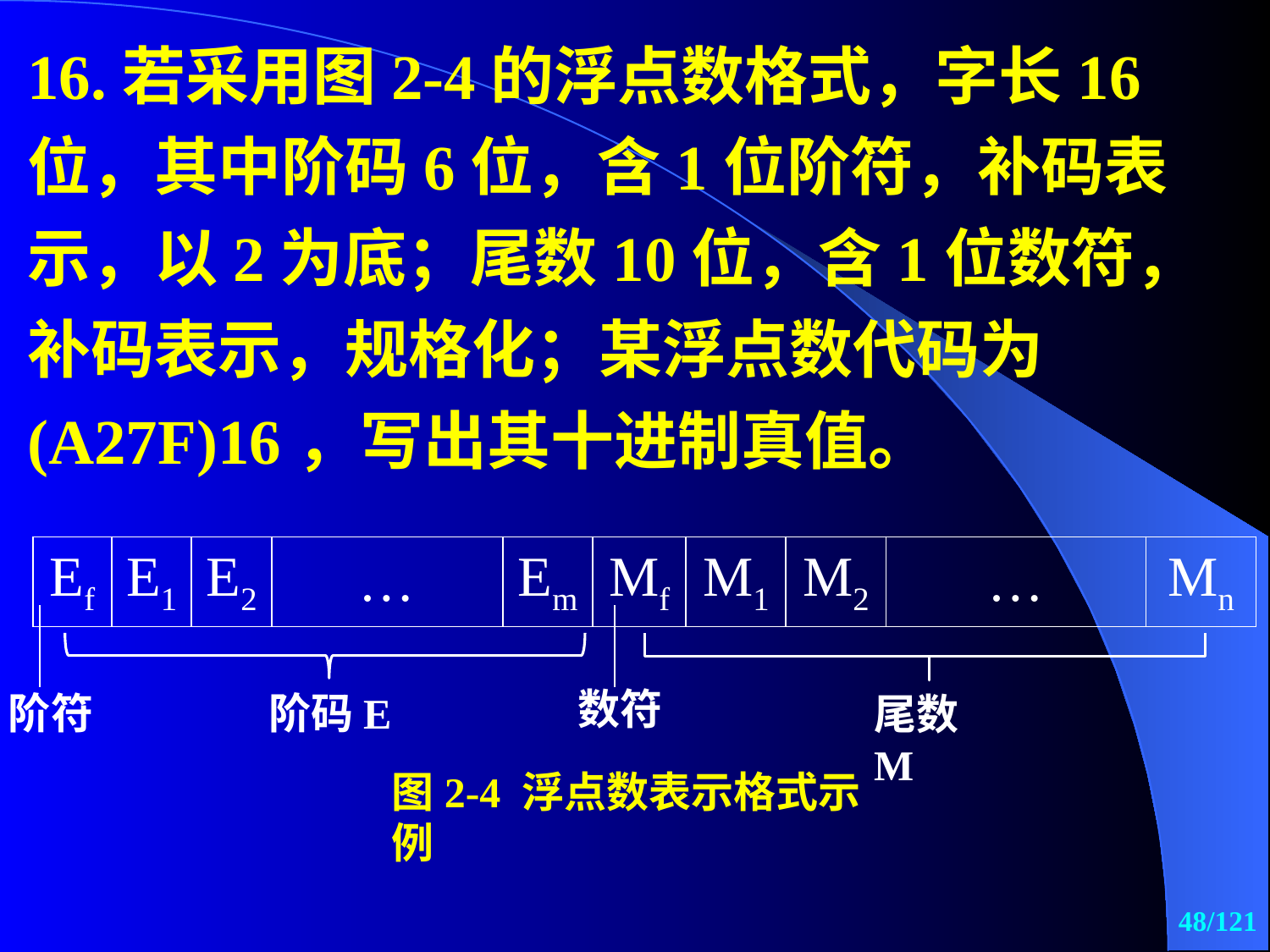

16.若采用图2-4的浮点数格式，字长16位，其中阶码6位，含1位阶符，补码表示，以2为底；尾数10位，含1位数符，补码表示，规格化；某浮点数代码为(A27F)16，写出其十进制真值。

| Ef | E1 | E2 | … | Em | Mf | M1 | M2 | … | Mn |
| --- | --- | --- | --- | --- | --- | --- | --- | --- | --- |
数符
阶码E
阶符
尾数M
图2-4 浮点数表示格式示例
48/121